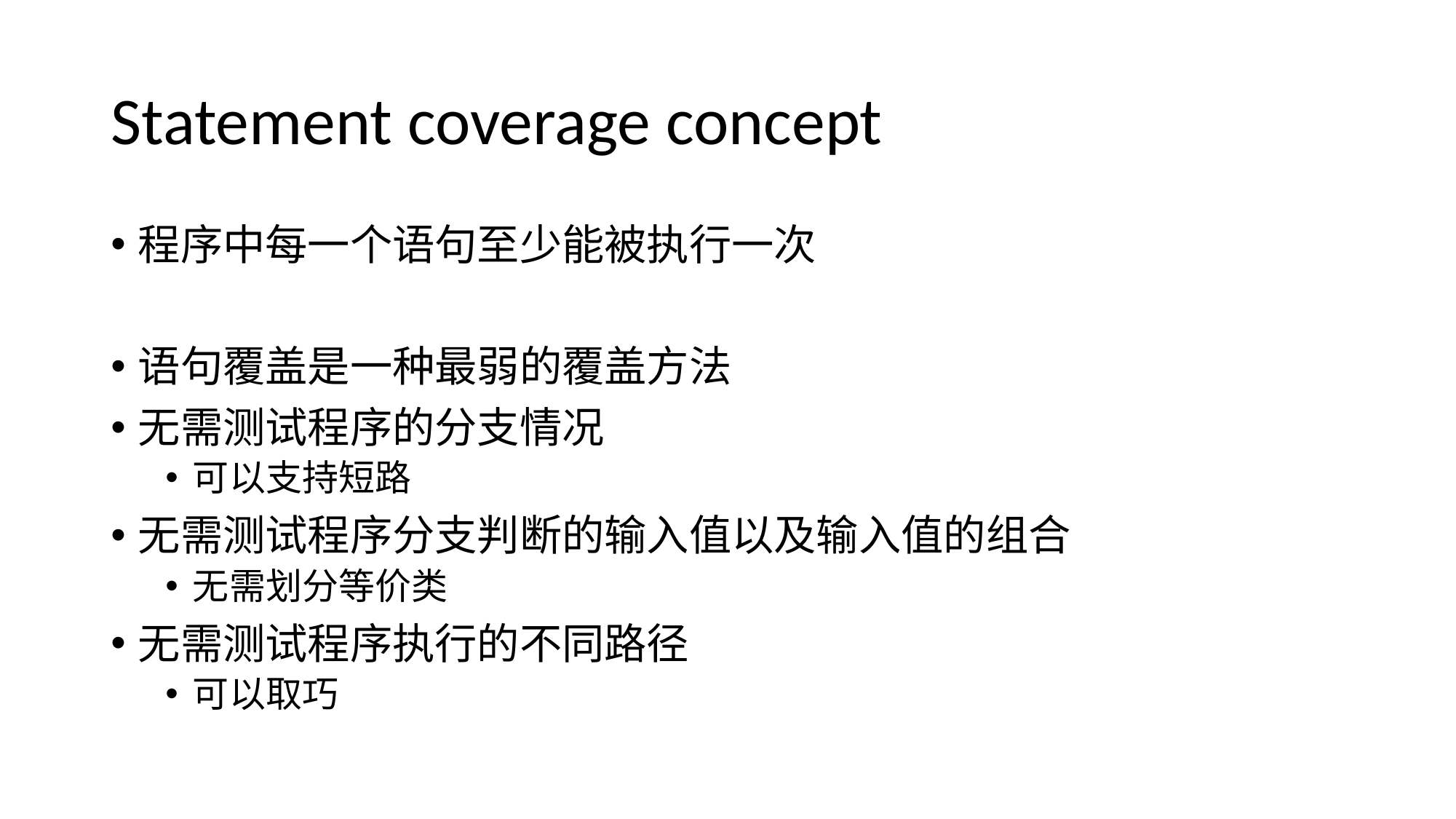

# Statement coverage concept
程序中每一个语句至少能被执行一次

语句覆盖是一种最弱的覆盖方法
无需测试程序的分支情况
可以支持短路
无需测试程序分支判断的输入值以及输入值的组合
无需划分等价类
无需测试程序执行的不同路径
可以取巧